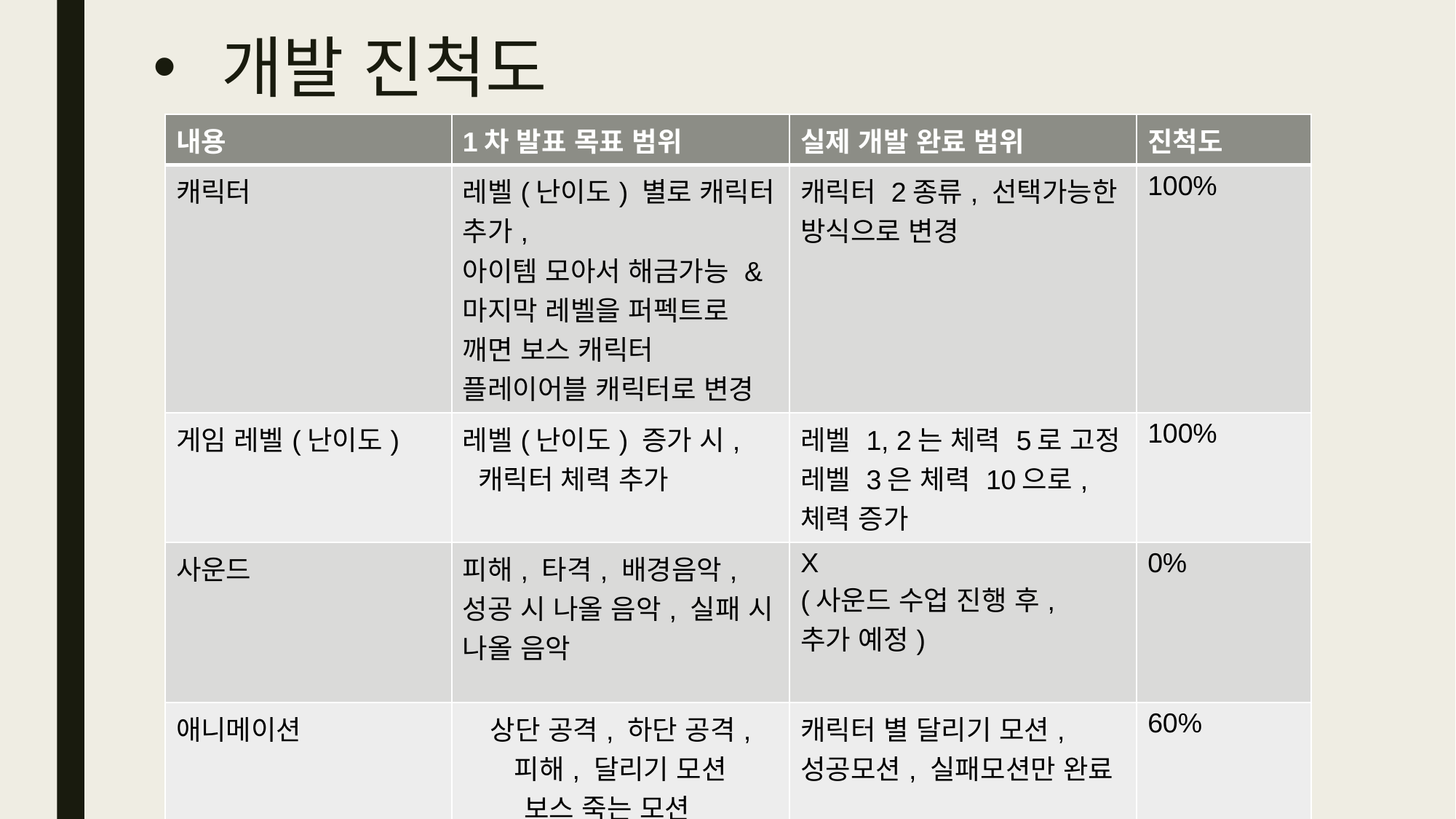

# 개발 진척도
| 내용 | 1차 발표 목표 범위 | 실제 개발 완료 범위 | 진척도 |
| --- | --- | --- | --- |
| 캐릭터 | 레벨(난이도) 별로 캐릭터 추가, 아이템 모아서 해금가능 & 마지막 레벨을 퍼펙트로 깨면 보스 캐릭터 플레이어블 캐릭터로 변경 | 캐릭터 2종류, 선택가능한 방식으로 변경 | 100% |
| 게임 레벨(난이도) | 레벨(난이도) 증가 시, 캐릭터 체력 추가 | 레벨 1, 2는 체력 5로 고정 레벨 3은 체력 10으로, 체력 증가 | 100% |
| 사운드 | 피해, 타격, 배경음악, 성공 시 나올 음악, 실패 시 나올 음악 | X (사운드 수업 진행 후, 추가 예정) | 0% |
| 애니메이션 | 상단 공격, 하단 공격, 피해, 달리기 모션 보스 죽는 모션 | 캐릭터 별 달리기 모션, 성공모션, 실패모션만 완료 | 60% |